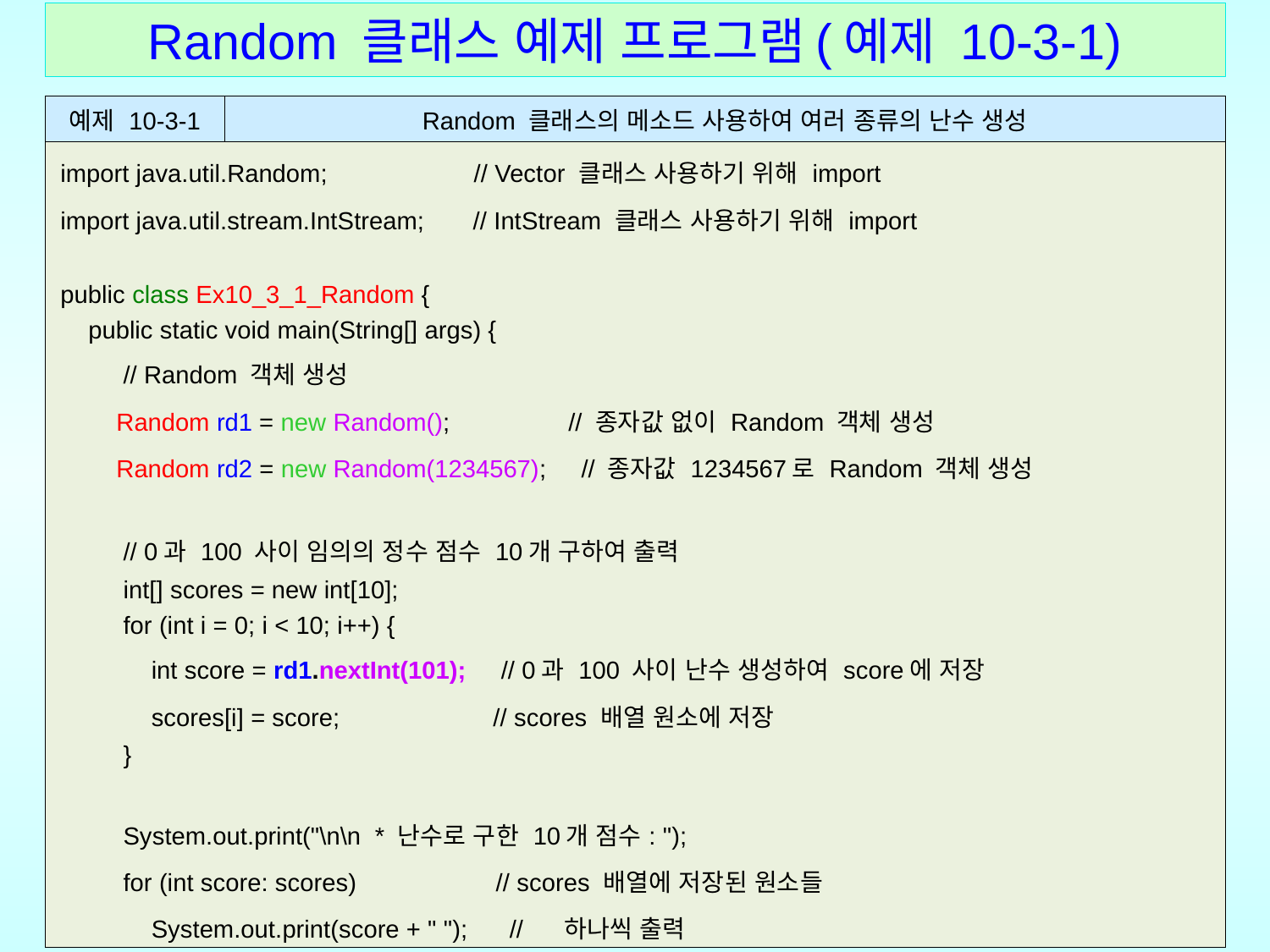

# Random 클래스 예제 프로그램(예제 10-3-1)
| 예제 10-3-1 | Random 클래스의 메소드 사용하여 여러 종류의 난수 생성 |
| --- | --- |
| import java.util.Random; // Vector 클래스 사용하기 위해 import import java.util.stream.IntStream; // IntStream 클래스 사용하기 위해 import public class Ex10\_3\_1\_Random { public static void main(String[] args) { // Random 객체 생성 Random rd1 = new Random(); // 종자값 없이 Random 객체 생성 Random rd2 = new Random(1234567); // 종자값 1234567로 Random 객체 생성 // 0과 100 사이 임의의 정수 점수 10개 구하여 출력 int[] scores = new int[10]; for (int i = 0; i < 10; i++) { int score = rd1.nextInt(101); // 0과 100 사이 난수 생성하여 score에 저장 scores[i] = score; // scores 배열 원소에 저장 } System.out.print("\n\n \* 난수로 구한 10개 점수: "); for (int score: scores) // scores 배열에 저장된 원소들 System.out.print(score + " "); // 하나씩 출력 |  |